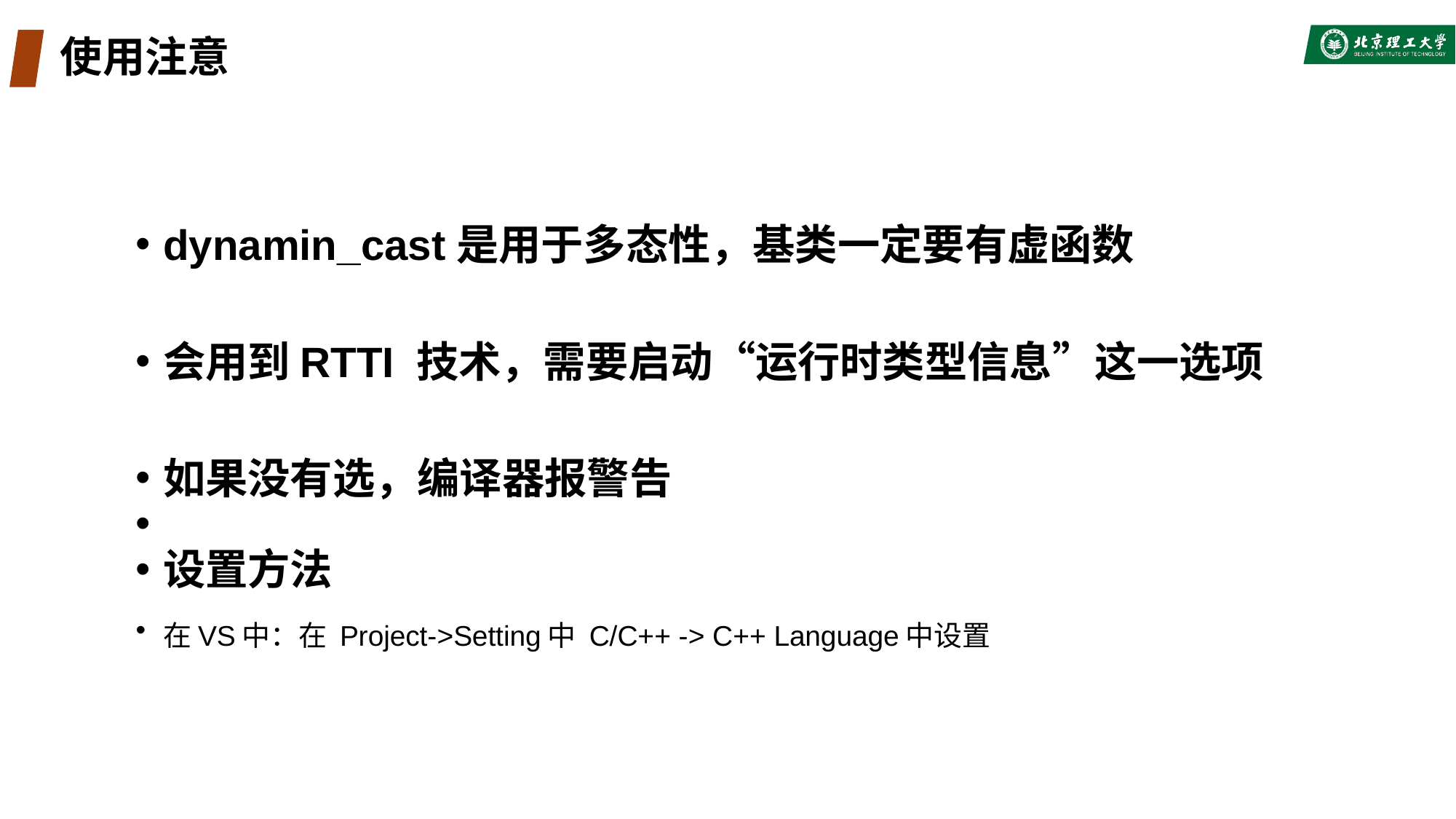

# 使用注意
dynamin_cast是用于多态性，基类一定要有虚函数
会用到RTTI 技术，需要启动“运行时类型信息”这一选项
如果没有选，编译器报警告

设置方法
在VS中：在 Project->Setting中 C/C++ -> C++ Language中设置